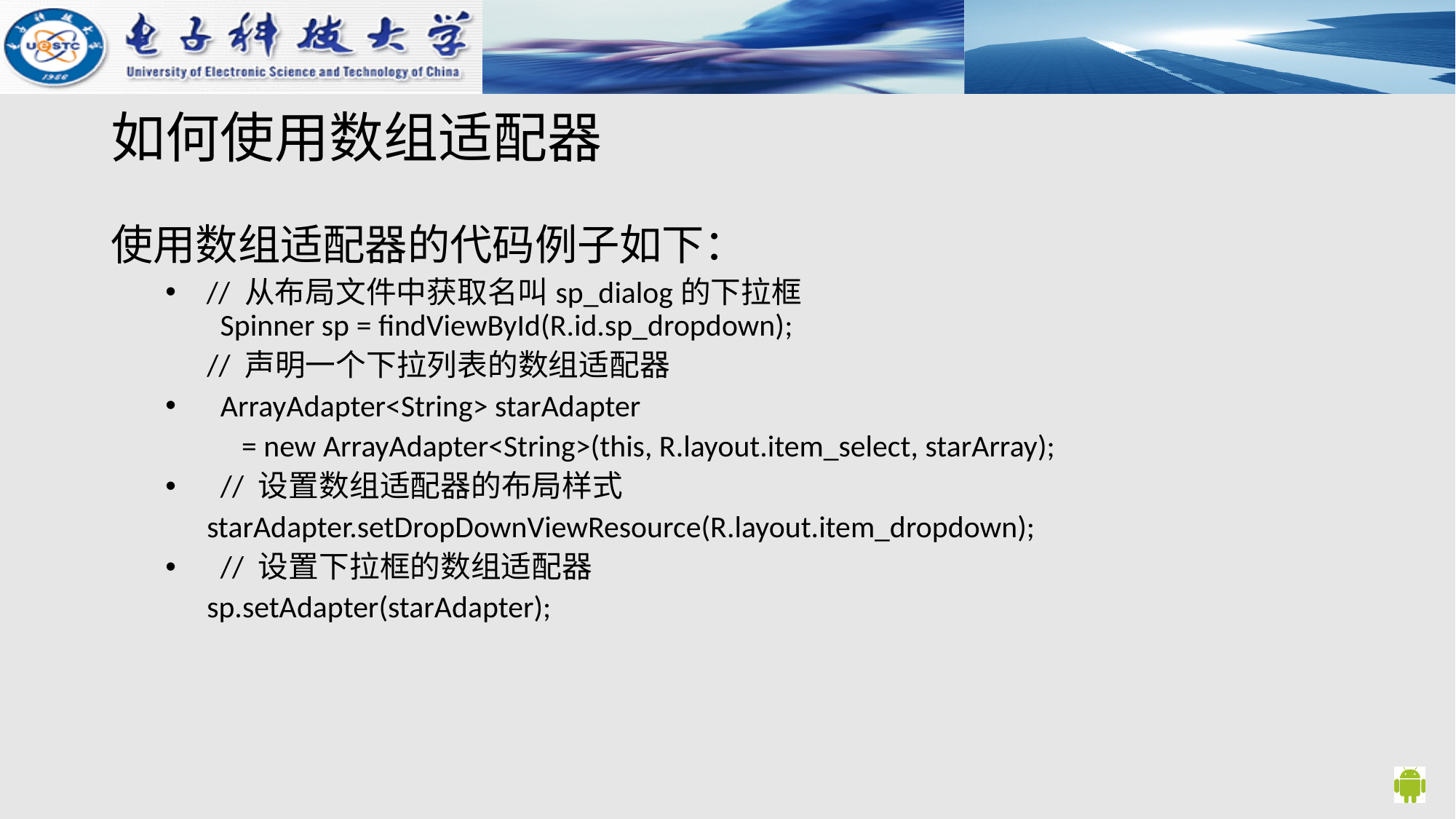

# 如何使用数组适配器
使用数组适配器的代码例子如下：
  // 从布局文件中获取名叫sp_dialog的下拉框
   Spinner sp = findViewById(R.id.sp_dropdown);
      // 声明一个下拉列表的数组适配器
    ArrayAdapter<String> starAdapter
           = new ArrayAdapter<String>(this, R.layout.item_select, starArray);
    // 设置数组适配器的布局样式
      starAdapter.setDropDownViewResource(R.layout.item_dropdown);
    // 设置下拉框的数组适配器
      sp.setAdapter(starAdapter);